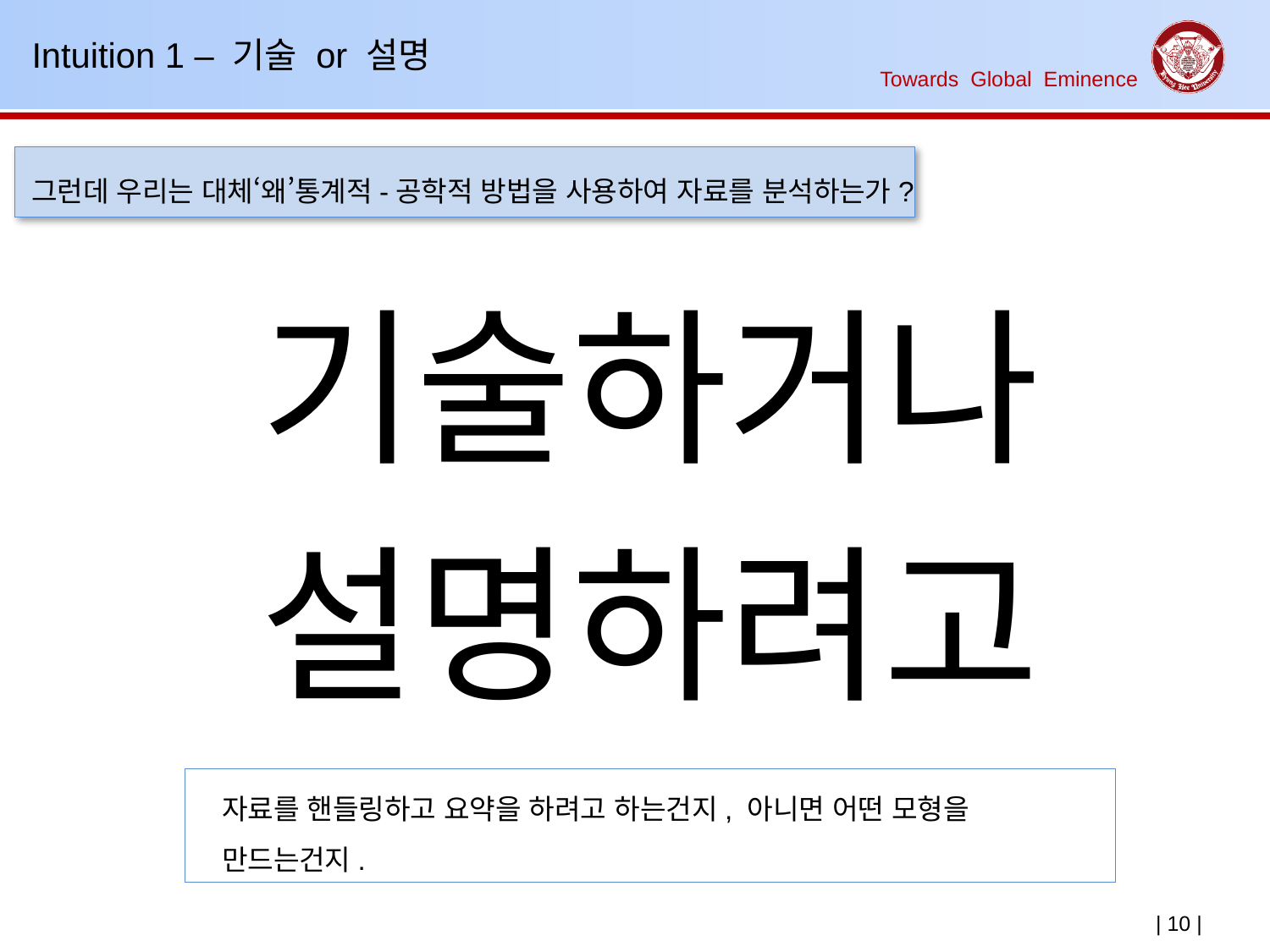

# Intuition 1 – 기술 or 설명
그런데 우리는 대체‘왜’통계적-공학적 방법을 사용하여 자료를 분석하는가?
기술하거나
설명하려고
자료를 핸들링하고 요약을 하려고 하는건지, 아니면 어떤 모형을 만드는건지.